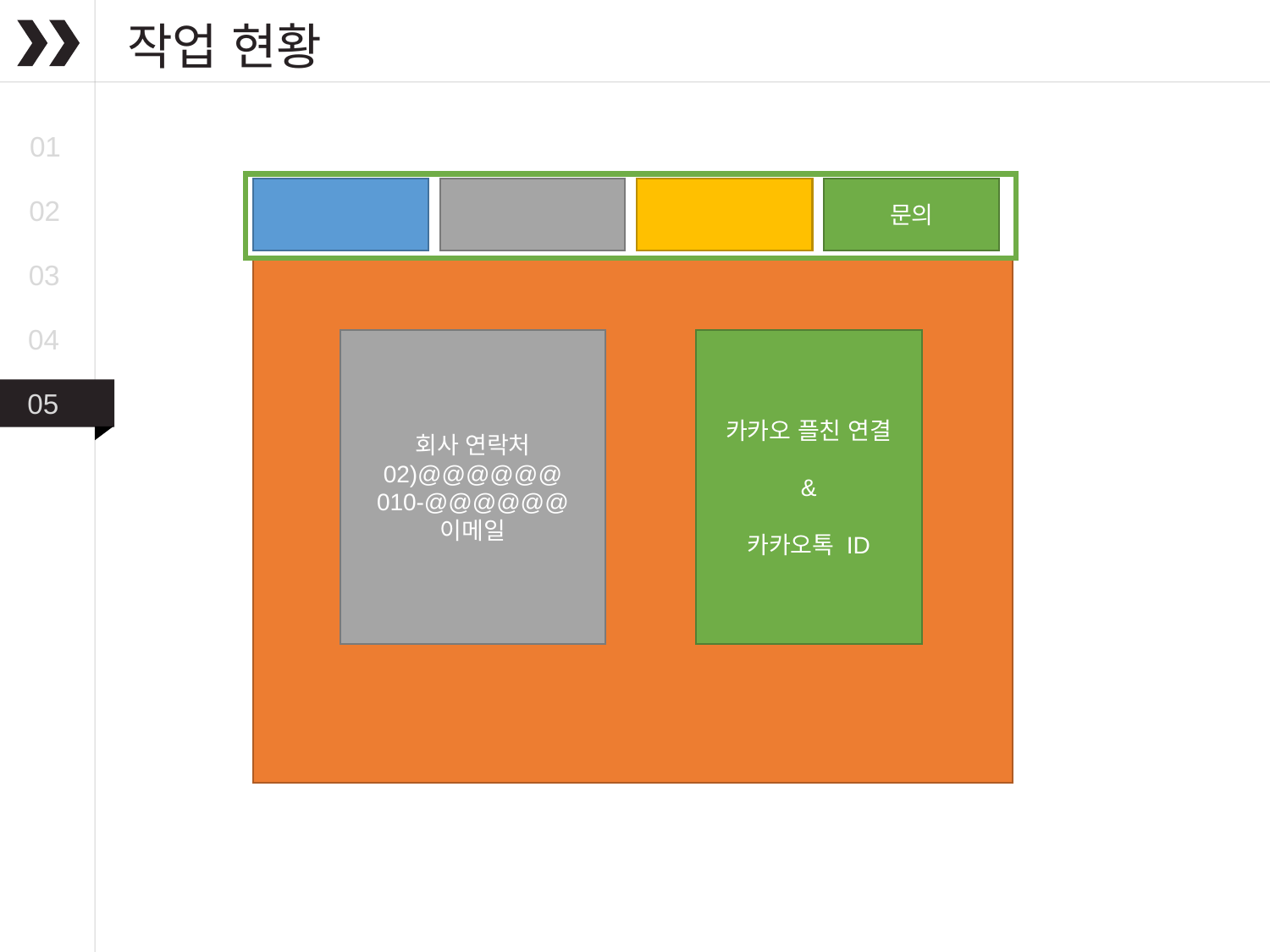

작업 현황

01

문의

02

03
04
회사 연락처
02)@@@@@@
010-@@@@@@
이메일
카카오 플친 연결

&

카카오톡 ID

05